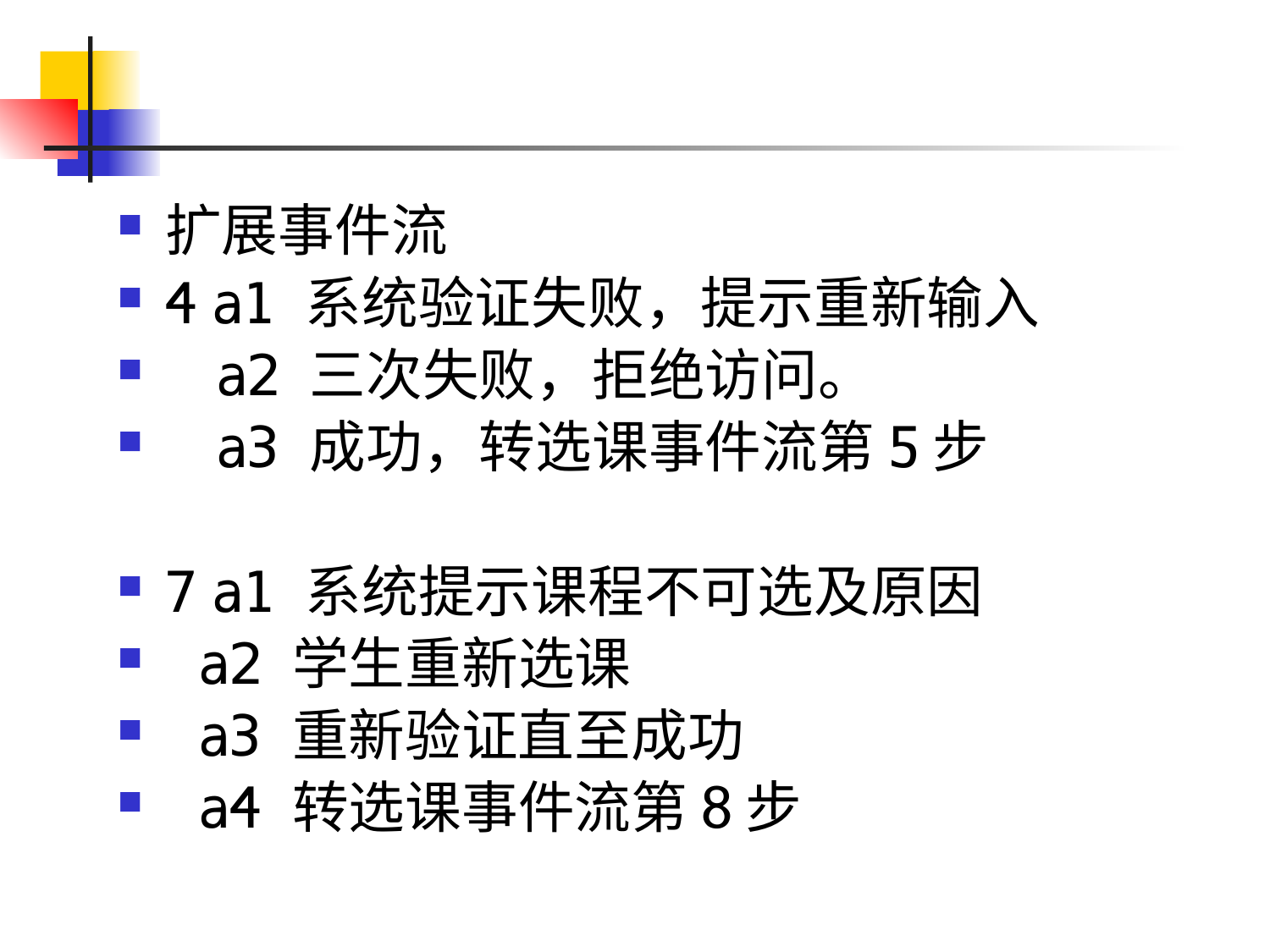

#
扩展事件流
4 a1 系统验证失败，提示重新输入
   a2 三次失败，拒绝访问。
   a3 成功，转选课事件流第5步

7 a1 系统提示课程不可选及原因
  a2 学生重新选课
  a3 重新验证直至成功
  a4 转选课事件流第8步